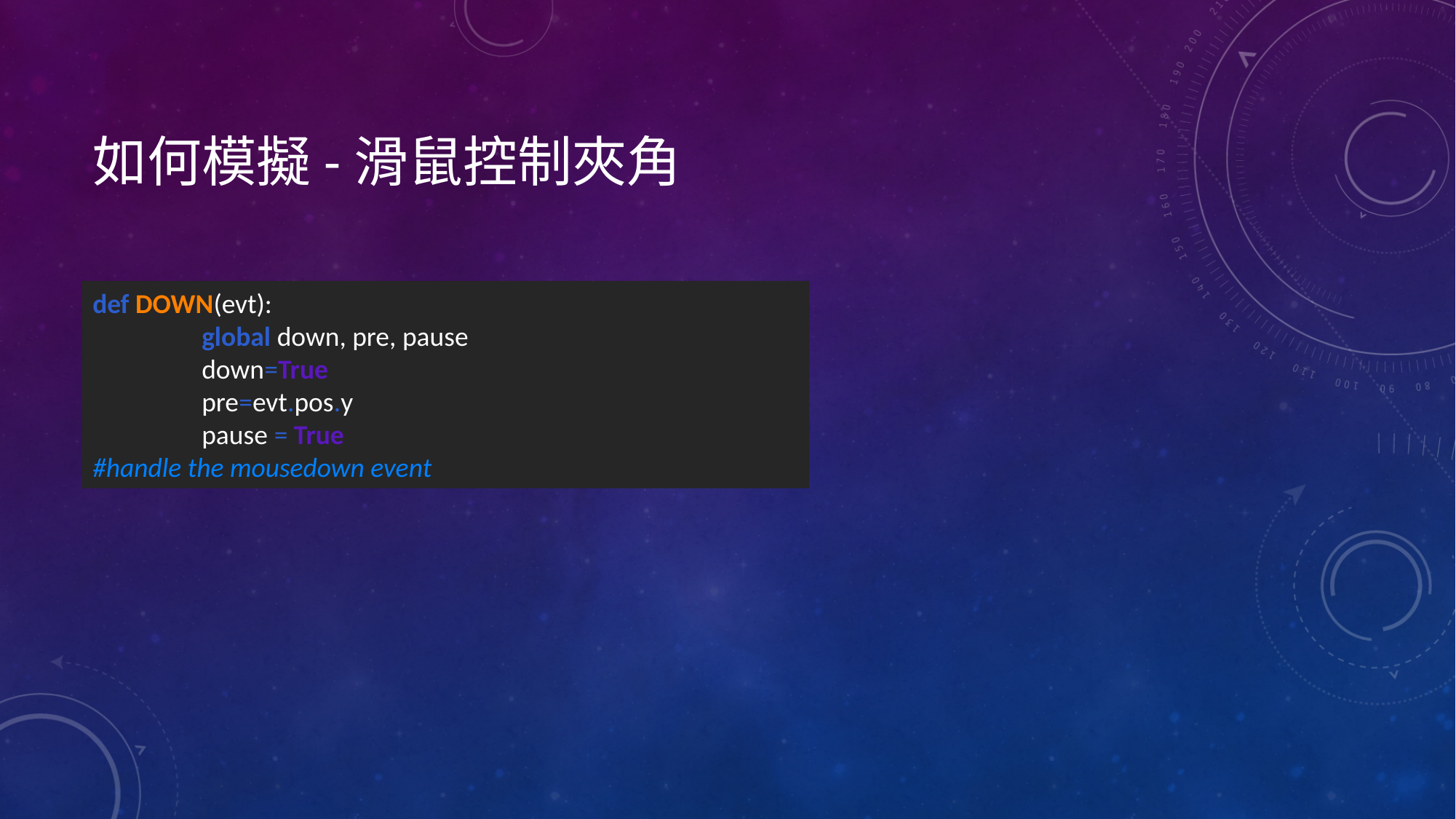

# 如何模擬-滑鼠控制夾角
def DOWN(evt):
	global down, pre, pause
	down=True
	pre=evt.pos.y
	pause = True
#handle the mousedown event